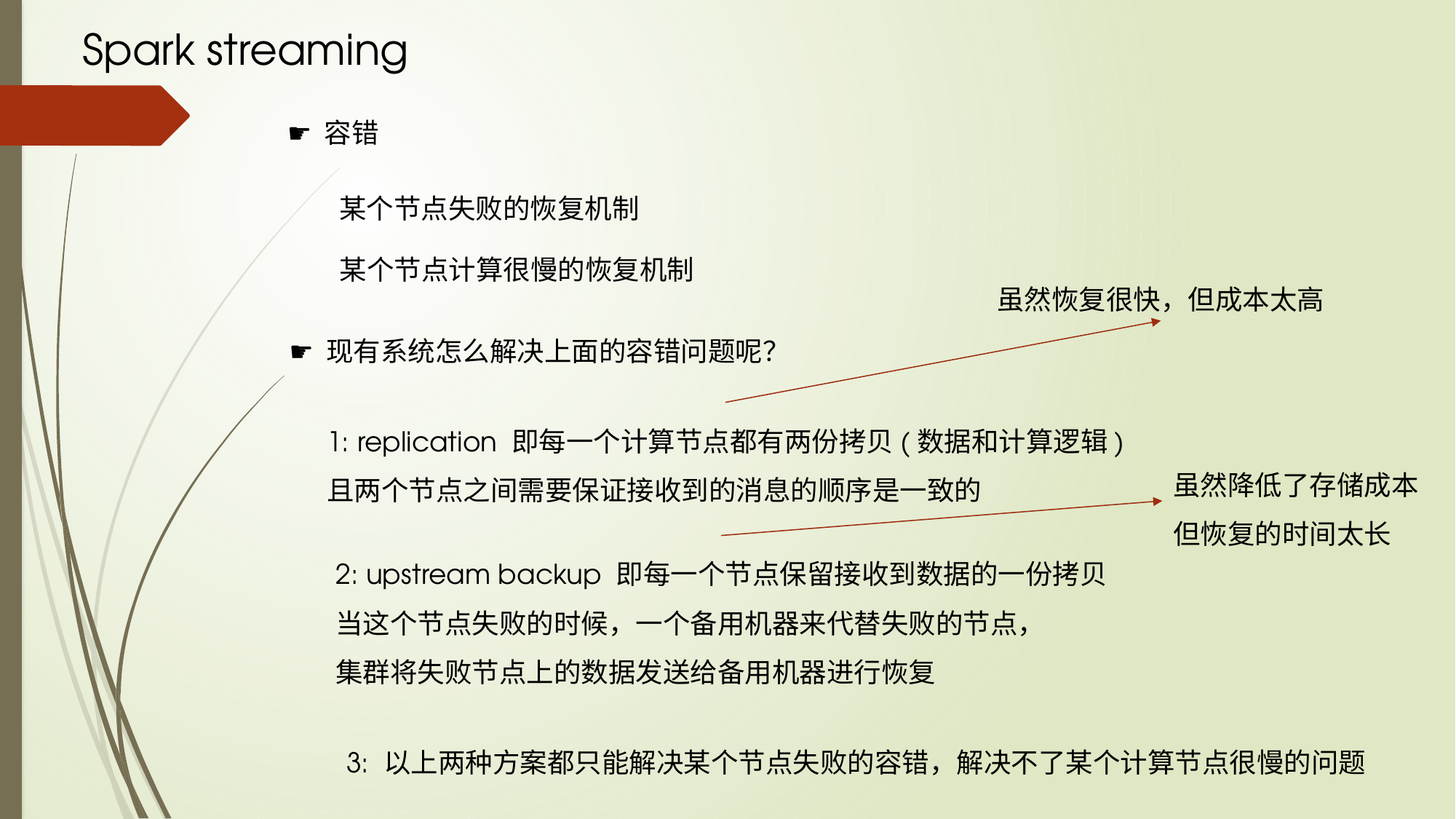

Spark streaming
☛ 容错
某个节点失败的恢复机制
某个节点计算很慢的恢复机制
虽然恢复很快，但成本太高
☛ 现有系统怎么解决上面的容错问题呢？
1: replication 即每一个计算节点都有两份拷贝(数据和计算逻辑)
且两个节点之间需要保证接收到的消息的顺序是一致的
虽然降低了存储成本
但恢复的时间太长
2: upstream backup 即每一个节点保留接收到数据的一份拷贝
当这个节点失败的时候，一个备用机器来代替失败的节点，
集群将失败节点上的数据发送给备用机器进行恢复
3: 以上两种方案都只能解决某个节点失败的容错，解决不了某个计算节点很慢的问题